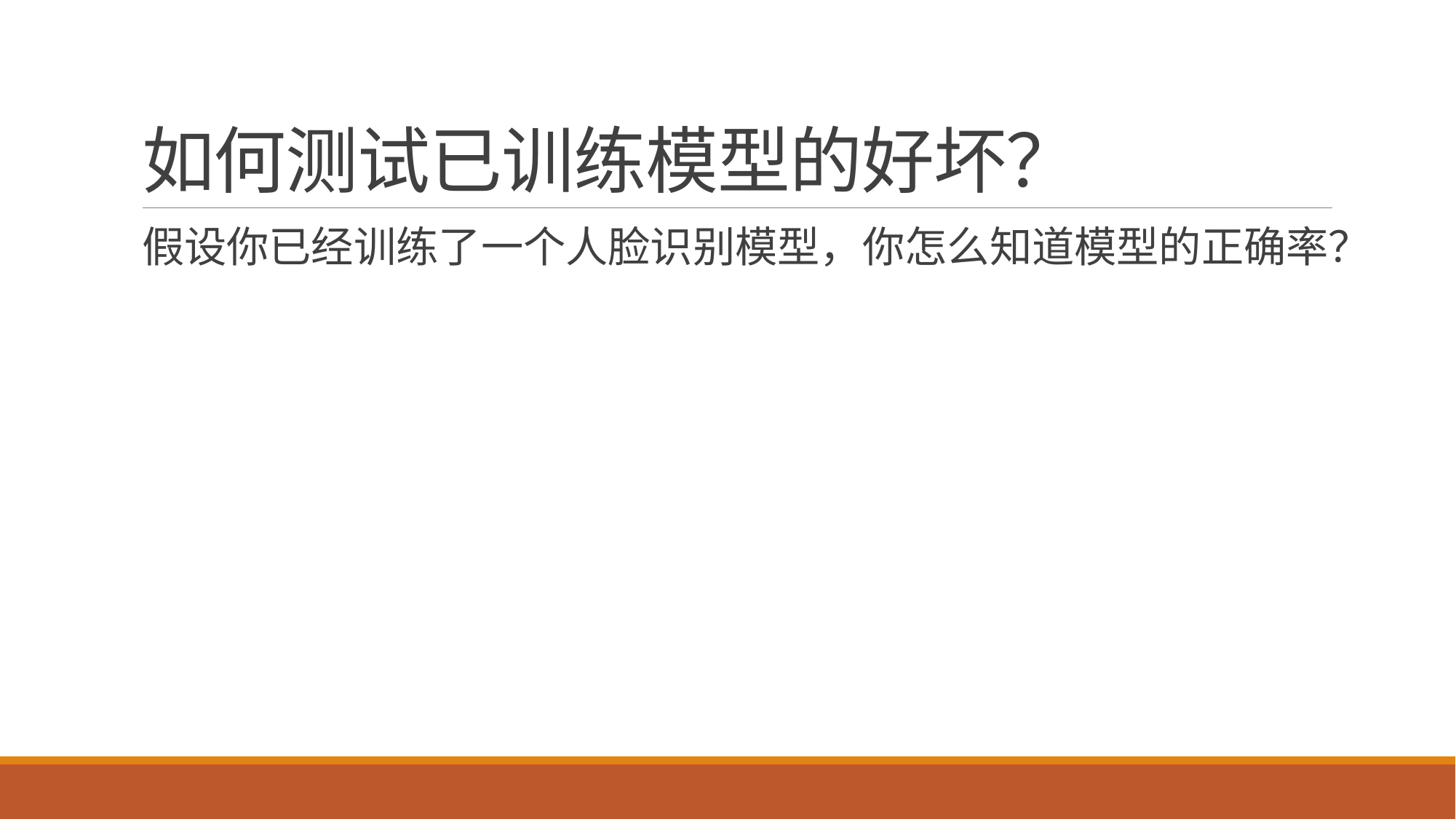

# 如何测试已训练模型的好坏？
假设你已经训练了一个人脸识别模型，你怎么知道模型的正确率？